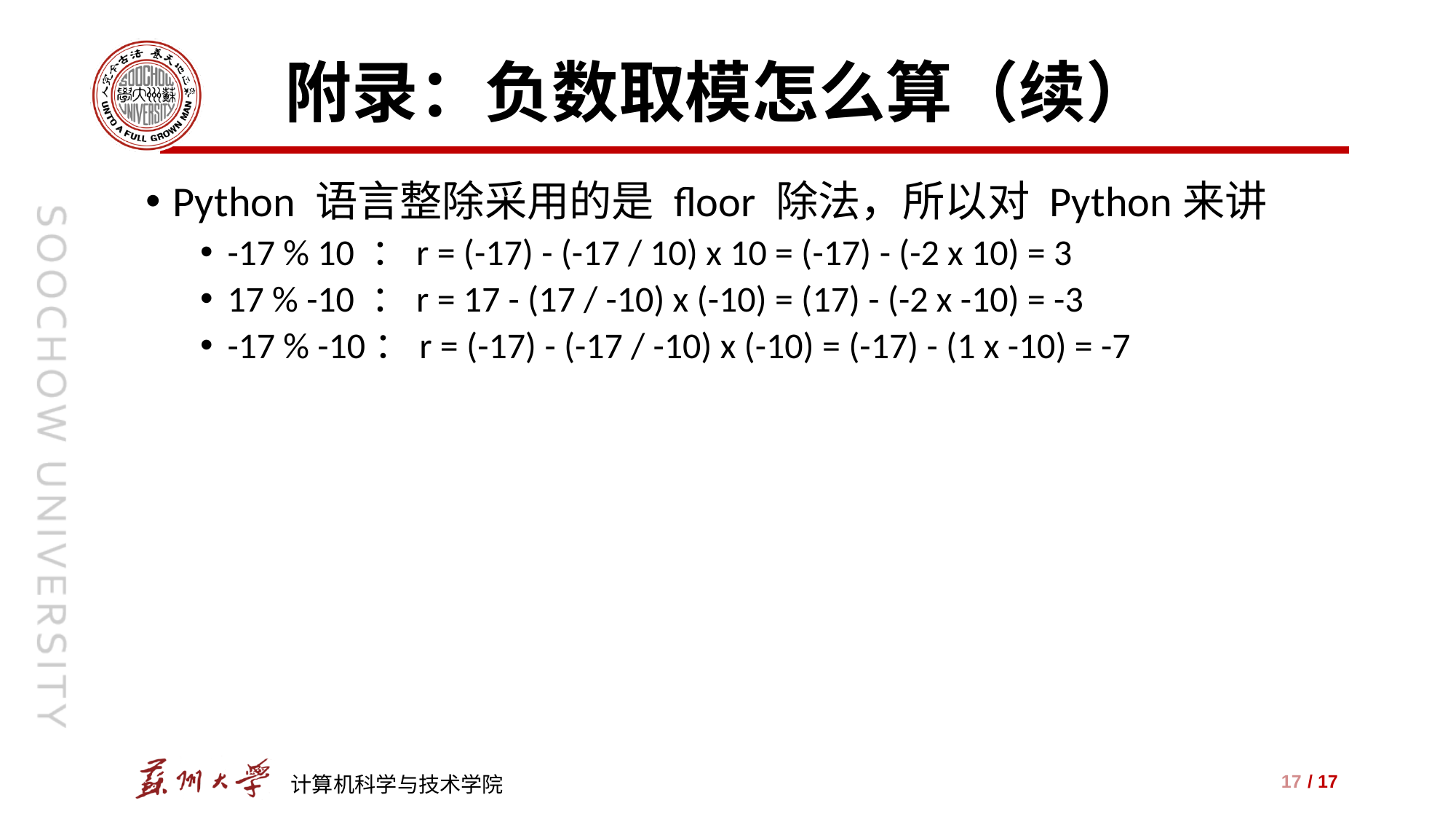

# 附录：负数取模怎么算（续）
Python 语言整除采用的是 floor 除法，所以对 Python来讲
-17 % 10 ：r = (-17) - (-17 / 10) x 10 = (-17) - (-2 x 10) = 3
17 % -10 ：r = 17 - (17 / -10) x (-10) = (17) - (-2 x -10) = -3
-17 % -10：r = (-17) - (-17 / -10) x (-10) = (-17) - (1 x -10) = -7
17